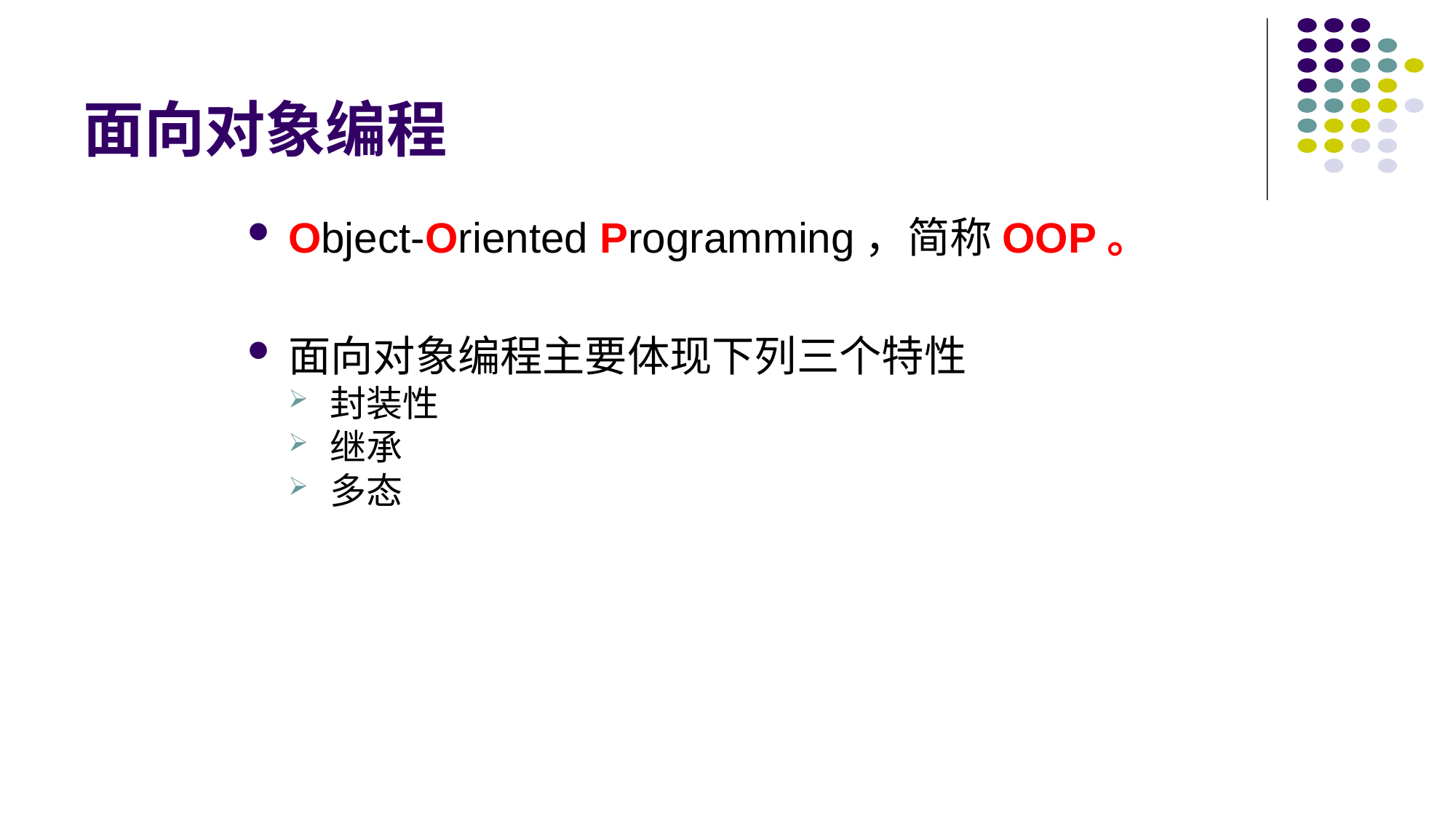

# 面向对象编程
Object-Oriented Programming，简称OOP。

面向对象编程主要体现下列三个特性
封装性
继承
多态

5